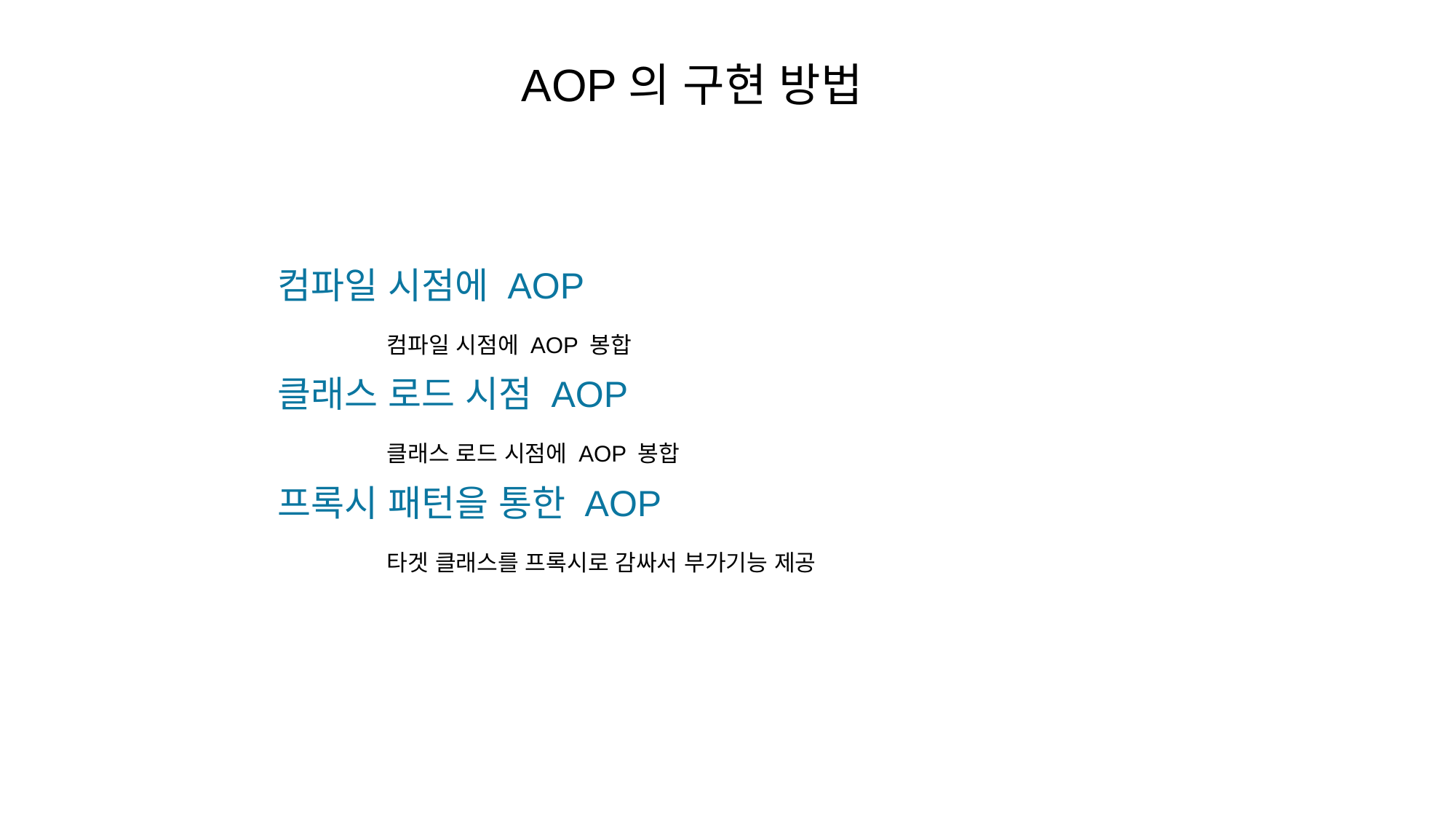

AOP의 구현 방법

컴파일 시점에 AOP
	컴파일 시점에 AOP 봉합
클래스 로드 시점 AOP
	클래스 로드 시점에 AOP 봉합
프록시 패턴을 통한 AOP
	타겟 클래스를 프록시로 감싸서 부가기능 제공